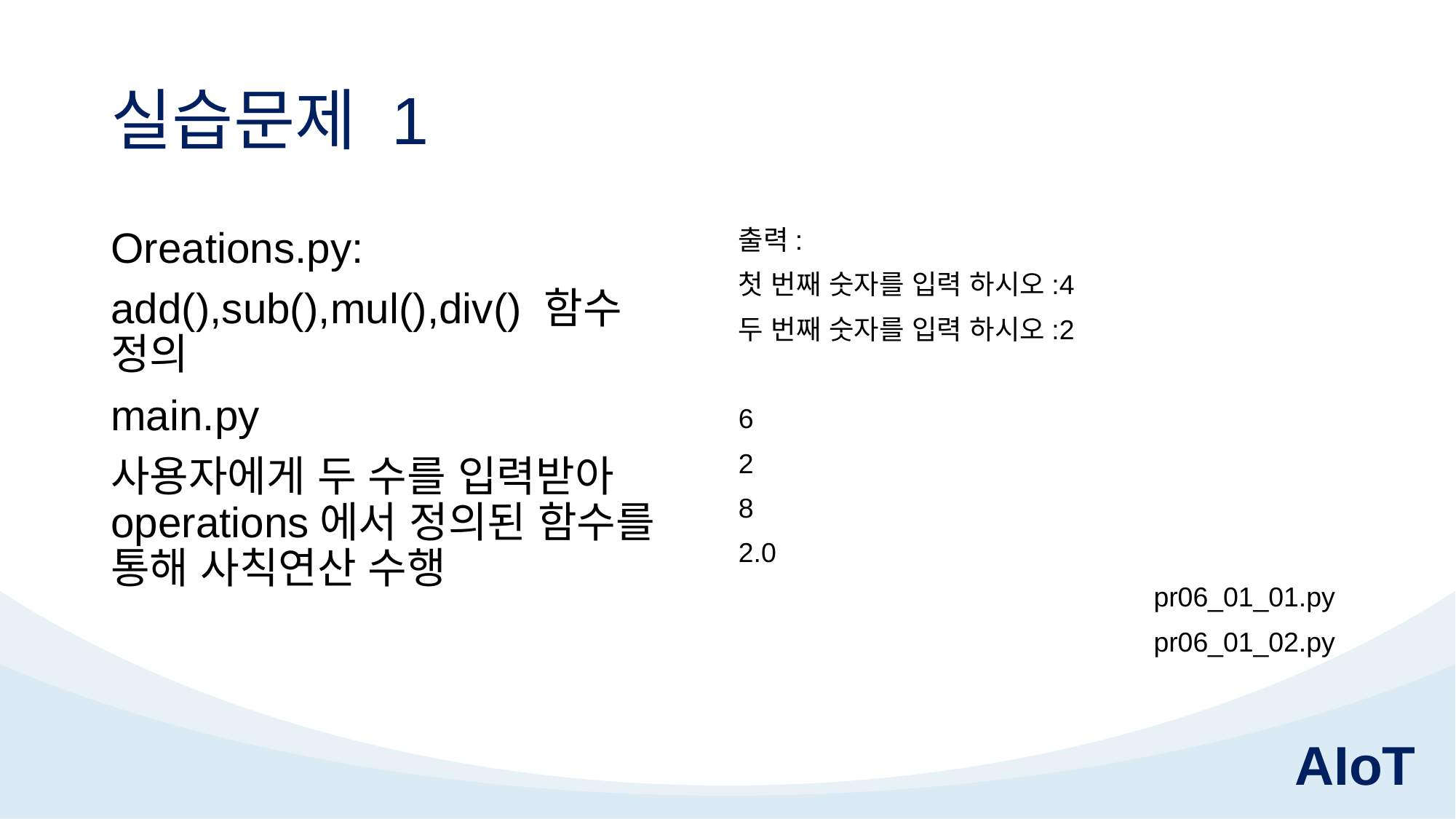

# 실습문제 1
Oreations.py:
add(),sub(),mul(),div() 함수 정의
main.py
사용자에게 두 수를 입력받아 operations에서 정의된 함수를 통해 사칙연산 수행
출력:
첫 번째 숫자를 입력 하시오:4
두 번째 숫자를 입력 하시오:2

6
2
8
2.0
pr06_01_01.py
pr06_01_02.py